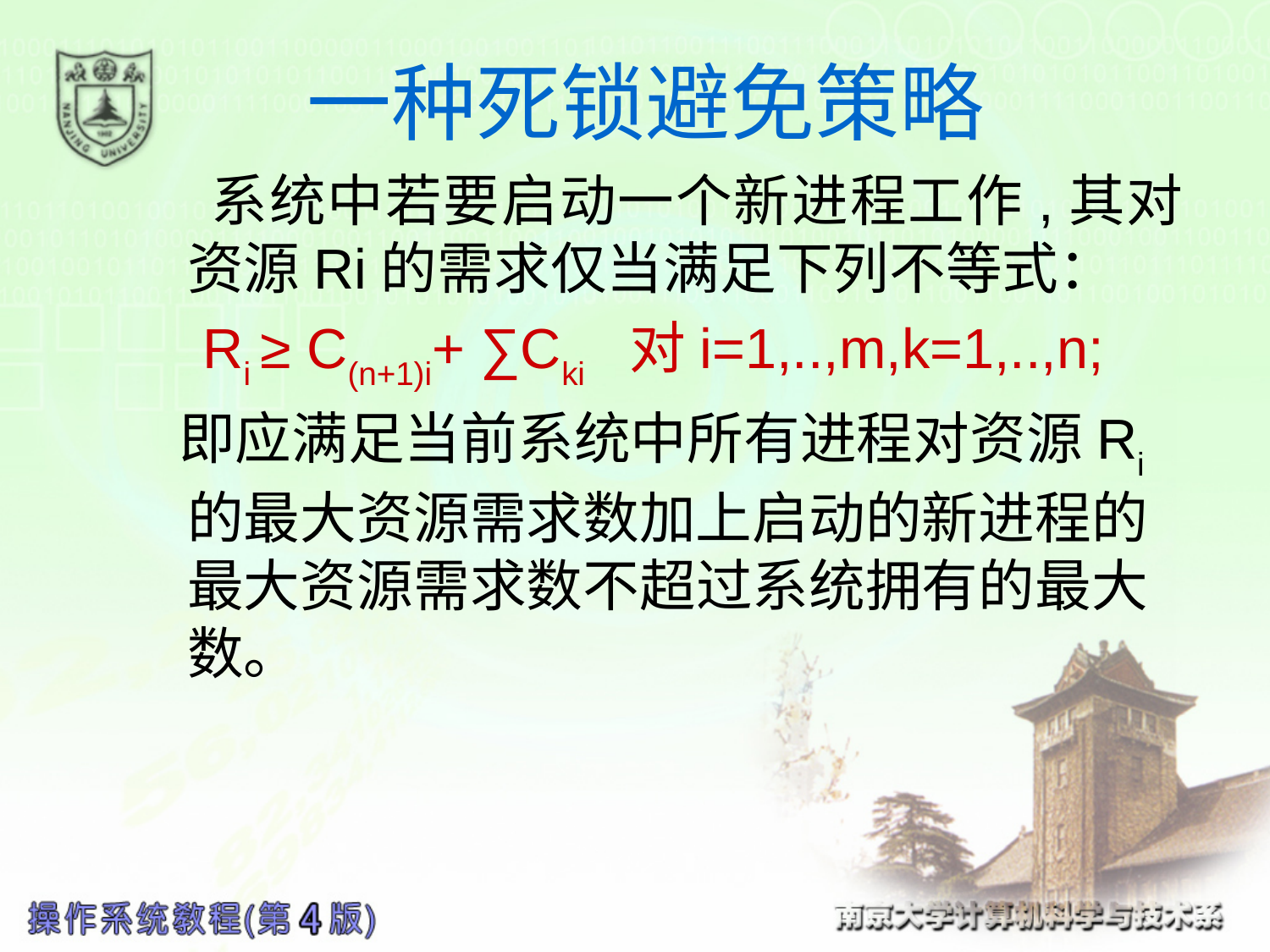

# 一种死锁避免策略
    系统中若要启动一个新进程工作,其对资源Ri的需求仅当满足下列不等式：
 Ri ≥ C(n+1)i+ ∑Cki  对i=1,..,m,k=1,..,n;
  即应满足当前系统中所有进程对资源Ri的最大资源需求数加上启动的新进程的最大资源需求数不超过系统拥有的最大数。